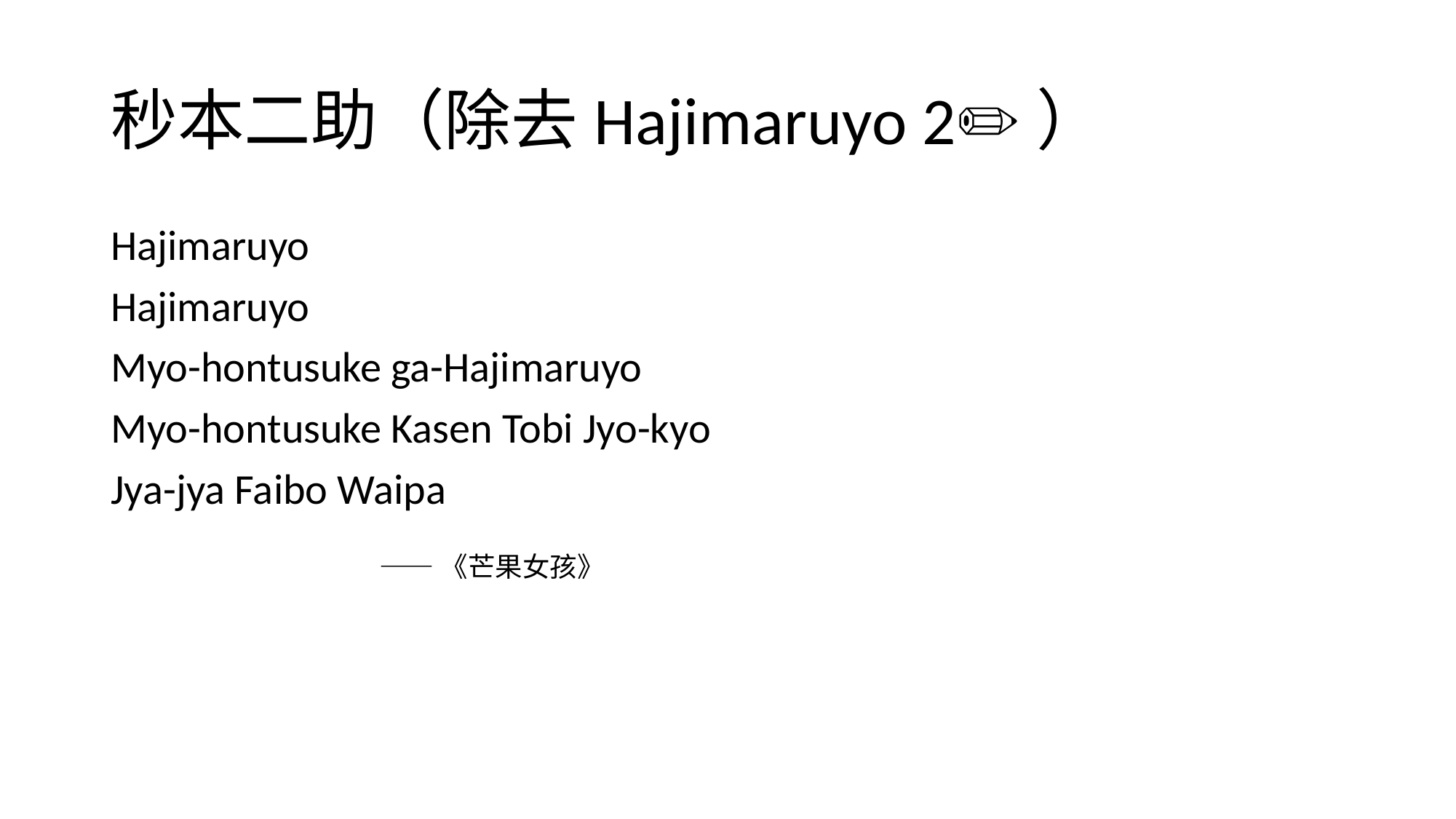

# 秒本二助（除去Hajimaruyo 2✏️）
Hajimaruyo
Hajimaruyo
Myo-hontusuke ga-Hajimaruyo
Myo-hontusuke Kasen Tobi Jyo-kyo
Jya-jya Faibo Waipa
——《芒果女孩》